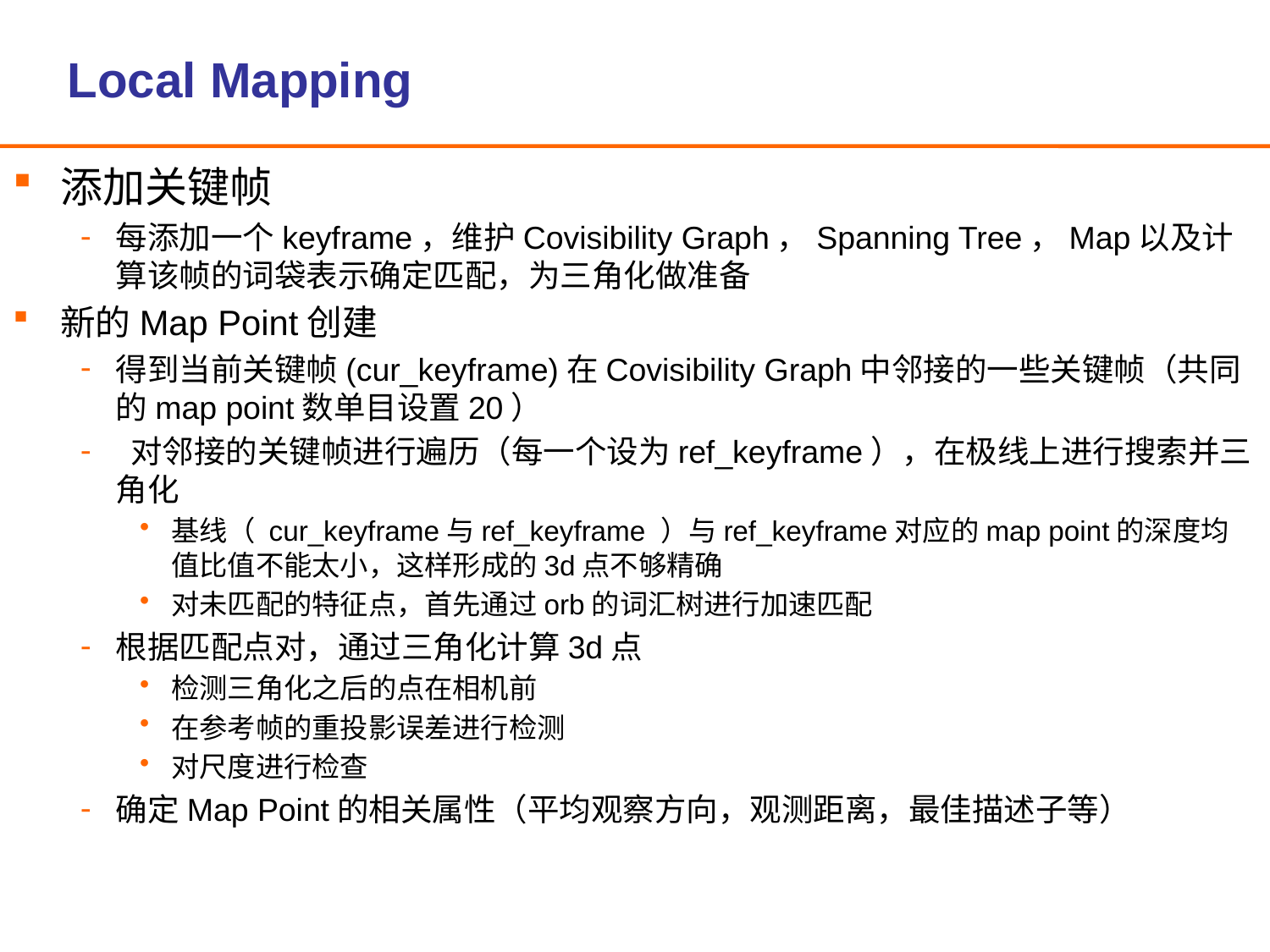

# Local Mapping
添加关键帧
每添加一个keyframe，维护Covisibility Graph，Spanning Tree，Map以及计算该帧的词袋表示确定匹配，为三角化做准备
新的Map Point创建
得到当前关键帧(cur_keyframe)在Covisibility Graph中邻接的一些关键帧（共同的map point数单目设置20）
 对邻接的关键帧进行遍历（每一个设为ref_keyframe），在极线上进行搜索并三角化
基线（ cur_keyframe与ref_keyframe ）与ref_keyframe对应的map point的深度均值比值不能太小，这样形成的3d点不够精确
对未匹配的特征点，首先通过orb的词汇树进行加速匹配
根据匹配点对，通过三角化计算3d点
检测三角化之后的点在相机前
在参考帧的重投影误差进行检测
对尺度进行检查
确定Map Point的相关属性（平均观察方向，观测距离，最佳描述子等）